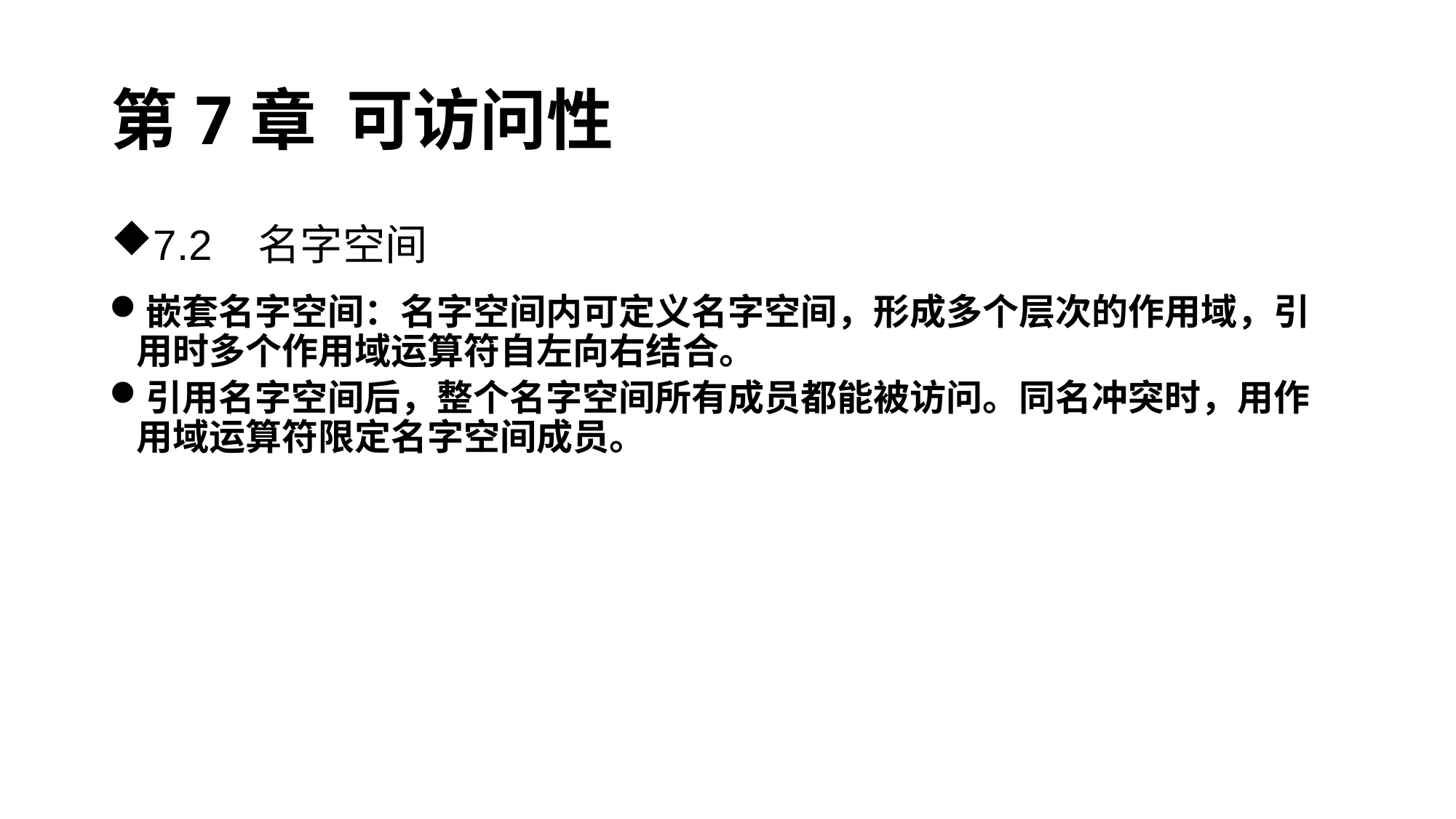

# 第7章  可访问性
7.2   名字空间
嵌套名字空间：名字空间内可定义名字空间，形成多个层次的作用域，引用时多个作用域运算符自左向右结合。
引用名字空间后，整个名字空间所有成员都能被访问。同名冲突时，用作用域运算符限定名字空间成员。